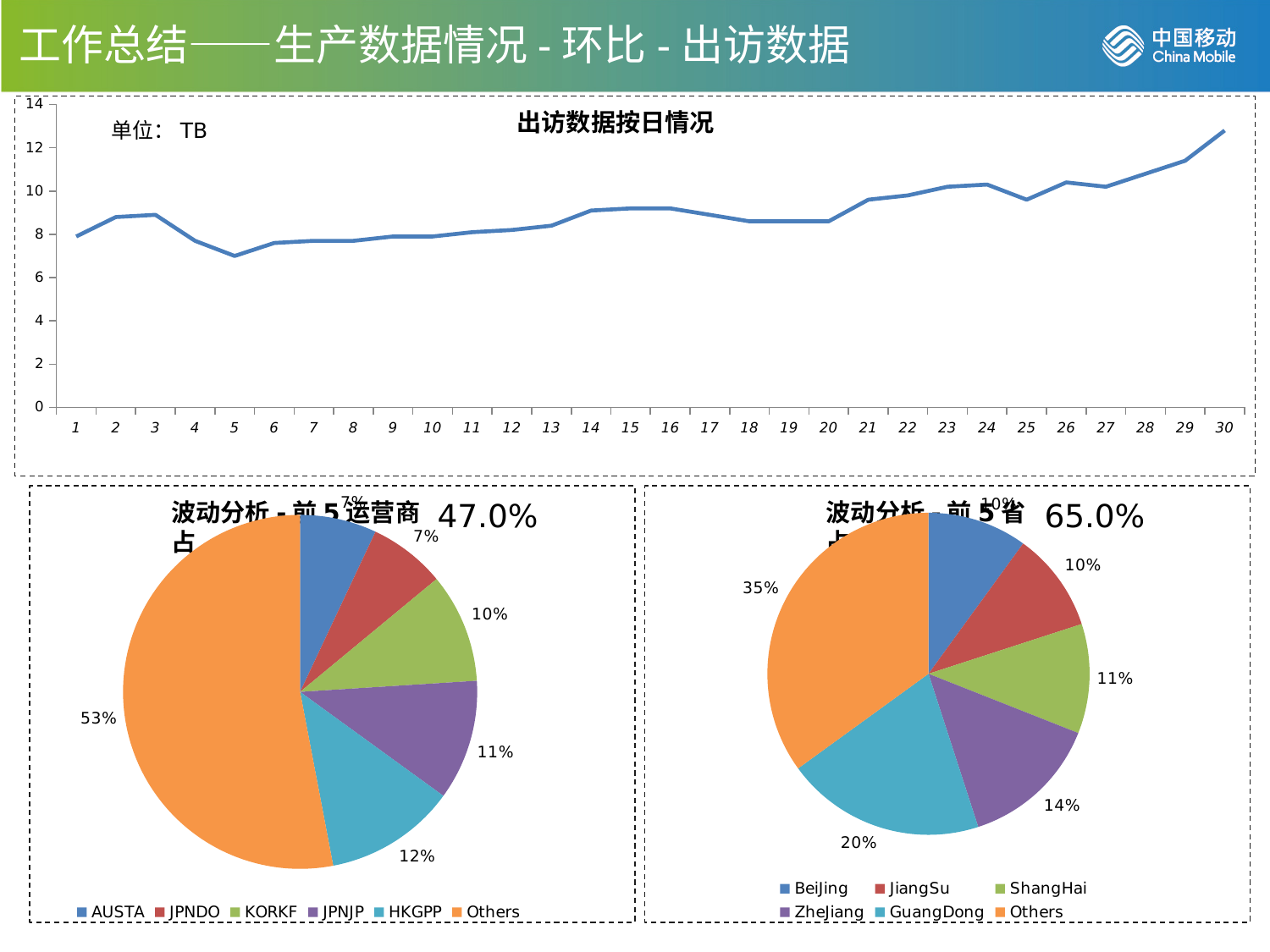

工作总结——生产数据情况-环比-出访数据

### Chart

| Category |  |
|---|---|
| 1 | 7.9 |
| 2 | 8.8 |
| 3 | 8.9 |
| 4 | 7.7 |
| 5 | 7.0 |
| 6 | 7.6 |
| 7 | 7.7 |
| 8 | 7.7 |
| 9 | 7.9 |
| 10 | 7.9 |
| 11 | 8.1 |
| 12 | 8.2 |
| 13 | 8.4 |
| 14 | 9.1 |
| 15 | 9.2 |
| 16 | 9.2 |
| 17 | 8.9 |
| 18 | 8.6 |
| 19 | 8.6 |
| 20 | 8.6 |
| 21 | 9.6 |
| 22 | 9.8 |
| 23 | 10.2 |
| 24 | 10.3 |
| 25 | 9.6 |
| 26 | 10.4 |
| 27 | 10.2 |
| 28 | 10.8 |
| 29 | 11.4 |
| 30 | 12.8 |
出访数据按日情况
单位：TB

### Chart

| Category |  |
|---|---|
| AUSTA | 0.07 |
| JPNDO | 0.07 |
| KORKF | 0.1 |
| JPNJP | 0.11 |
| HKGPP | 0.12 |
| Others | 0.53 |

### Chart

| Category |  |
|---|---|
| BeiJing | 0.1 |
| JiangSu | 0.1 |
| ShangHai | 0.11 |
| ZheJiang | 0.14 |
| GuangDong | 0.2 |
| Others | 0.35 |
47.0%
65.0%